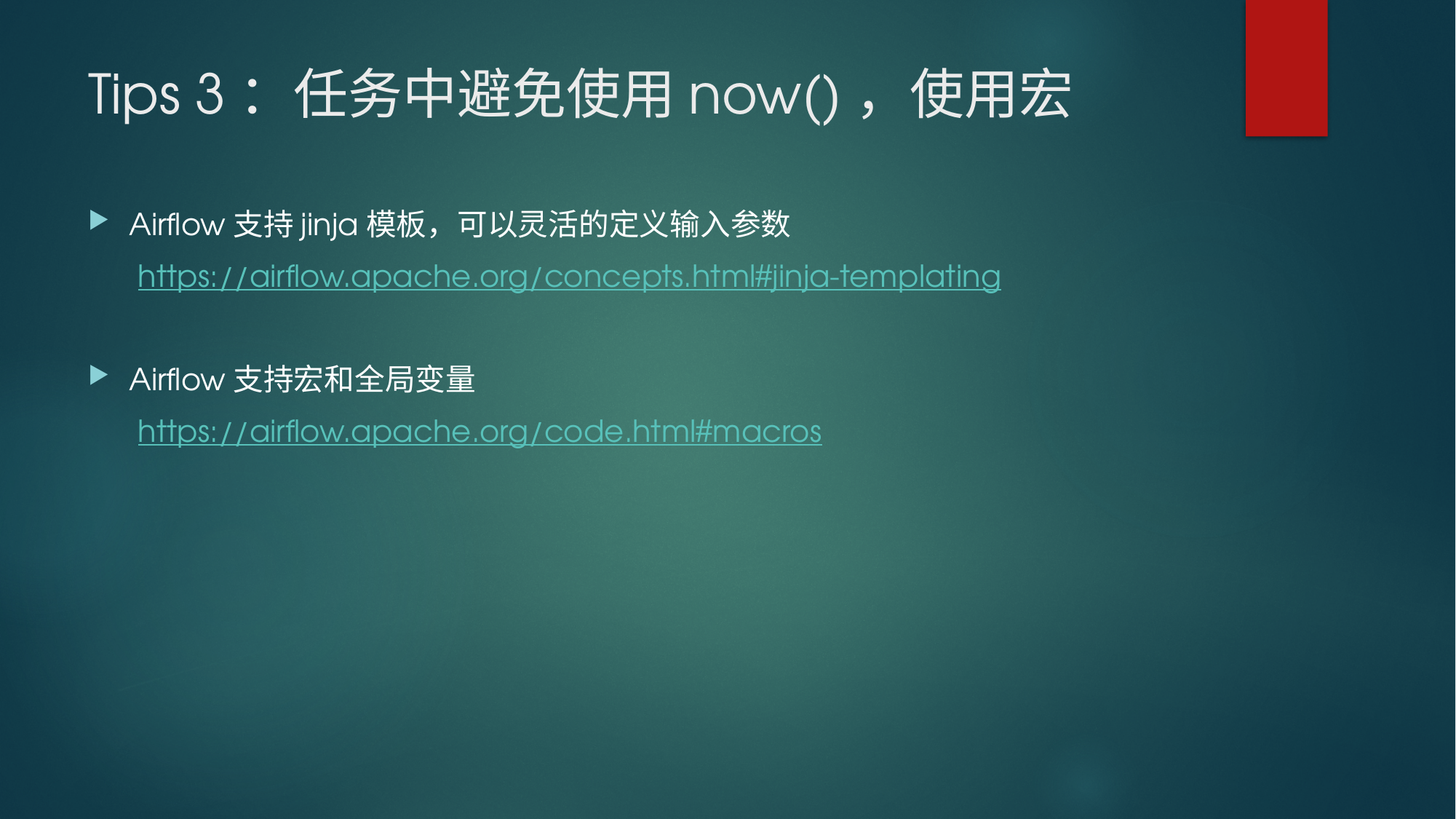

# Tips 3：任务中避免使用now()，使用宏

Airflow支持jinja模板，可以灵活的定义输入参数
      https://airflow.apache.org/concepts.html#jinja-templating

Airflow支持宏和全局变量
      https://airflow.apache.org/code.html#macros